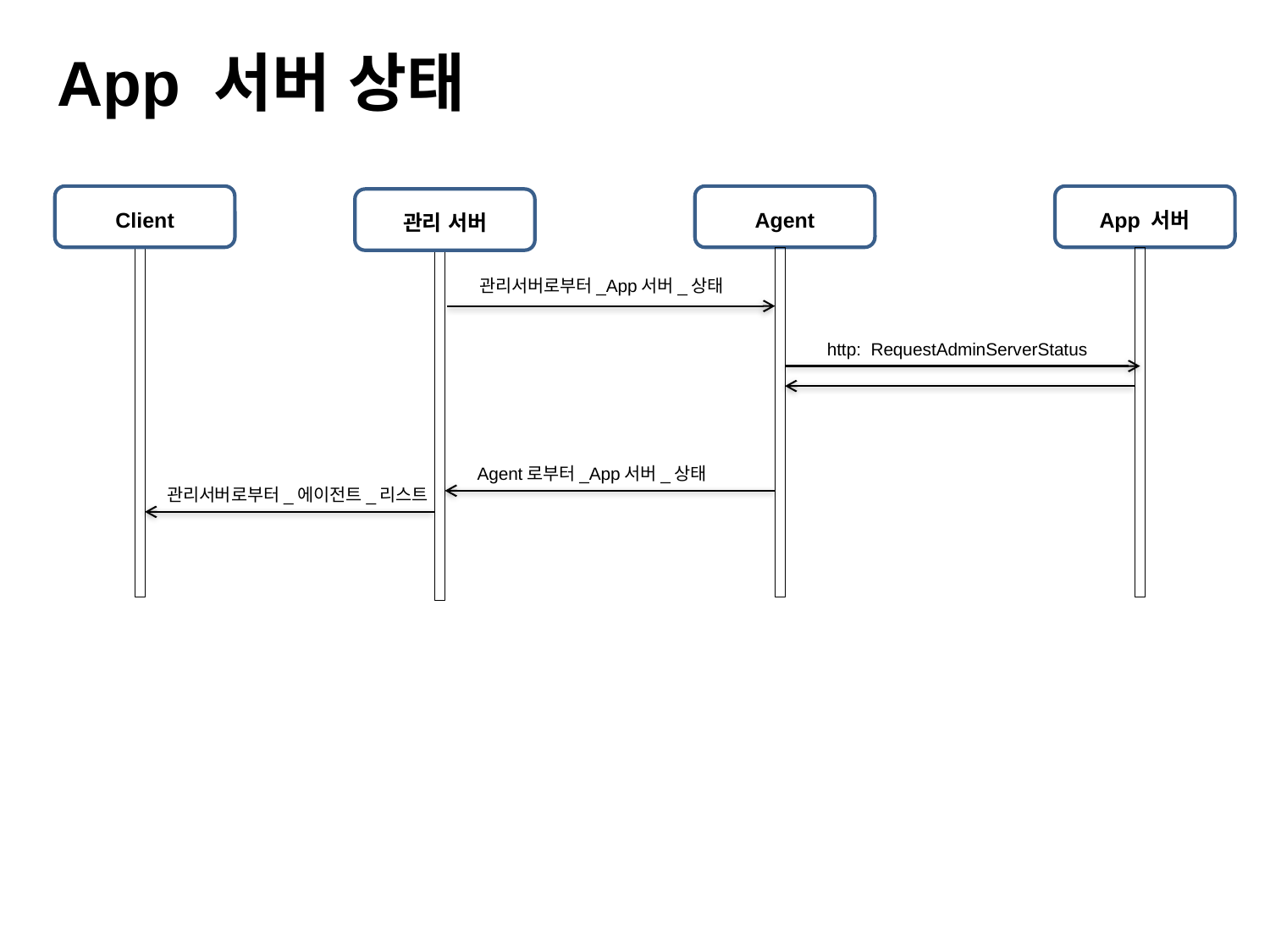

App 서버 상태

Client

Agent

App 서버

관리 서버

관리서버로부터_App서버_상태
http:  RequestAdminServerStatus
Agent로부터_App서버_상태
관리서버로부터_에이전트_리스트